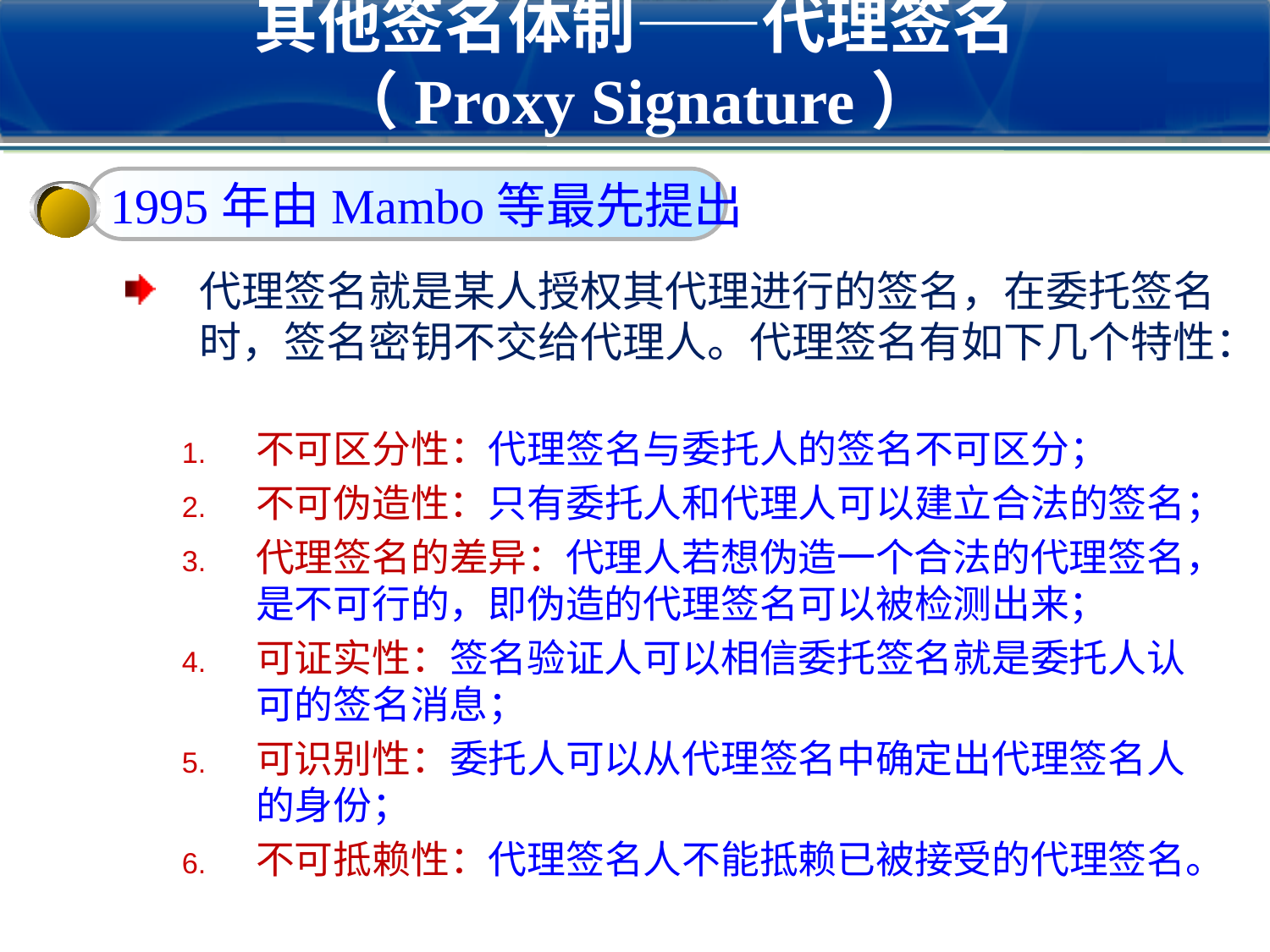

# 其他签名体制——代理签名 （Proxy Signature）
1995年由Mambo等最先提出

代理签名就是某人授权其代理进行的签名，在委托签名时，签名密钥不交给代理人。代理签名有如下几个特性：
不可区分性：代理签名与委托人的签名不可区分；
不可伪造性：只有委托人和代理人可以建立合法的签名；
代理签名的差异：代理人若想伪造一个合法的代理签名，是不可行的，即伪造的代理签名可以被检测出来；
可证实性：签名验证人可以相信委托签名就是委托人认可的签名消息；
可识别性：委托人可以从代理签名中确定出代理签名人的身份；
不可抵赖性：代理签名人不能抵赖已被接受的代理签名。